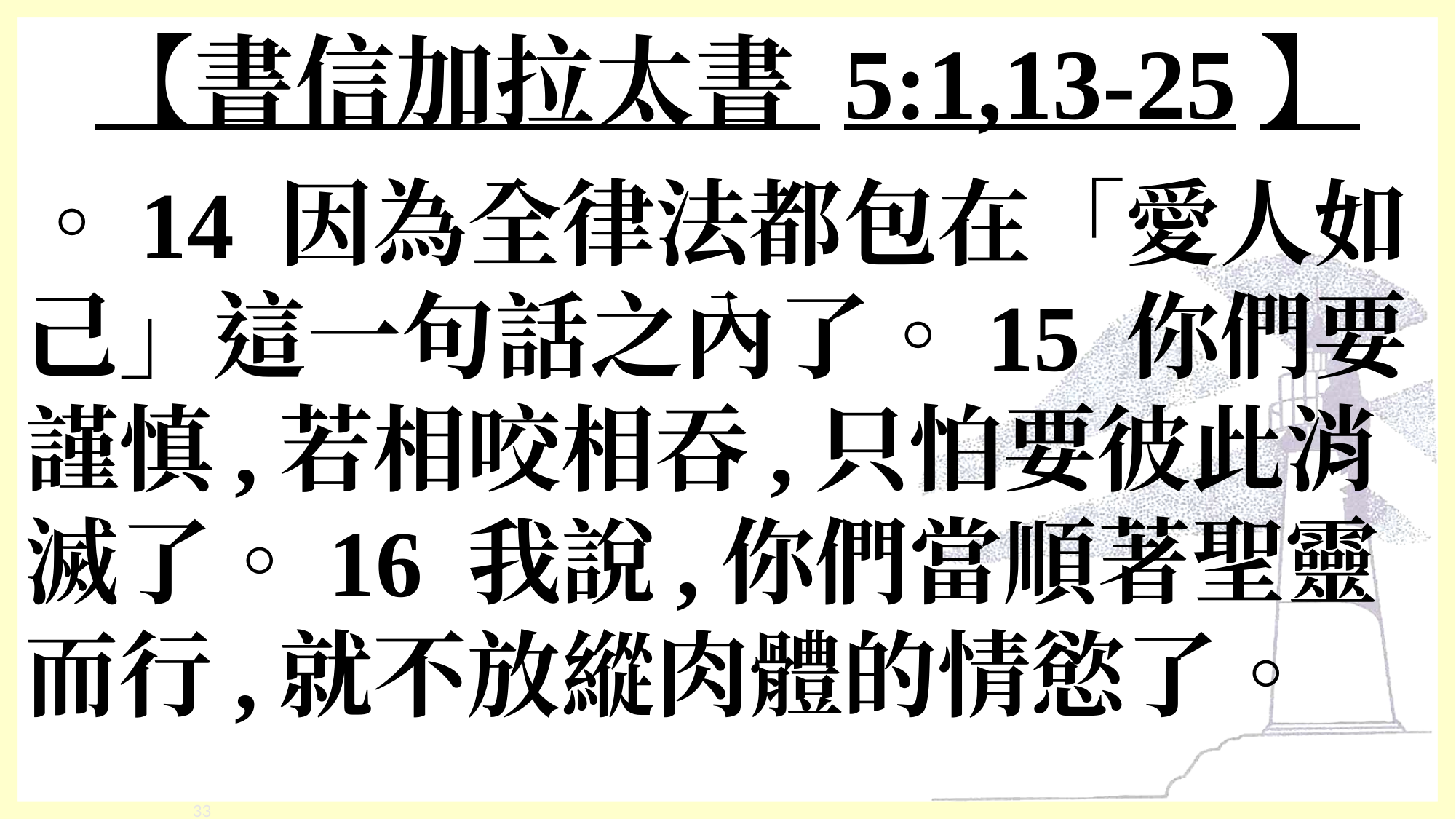

# 【書信加拉太書 5:1,13-25】
。14 因為全律法都包在「愛人如己」這一句話之內了。15 你們要謹慎,若相咬相吞,只怕要彼此消滅了。16 我說,你們當順著聖靈而行,就不放縱肉體的情慾了。
33